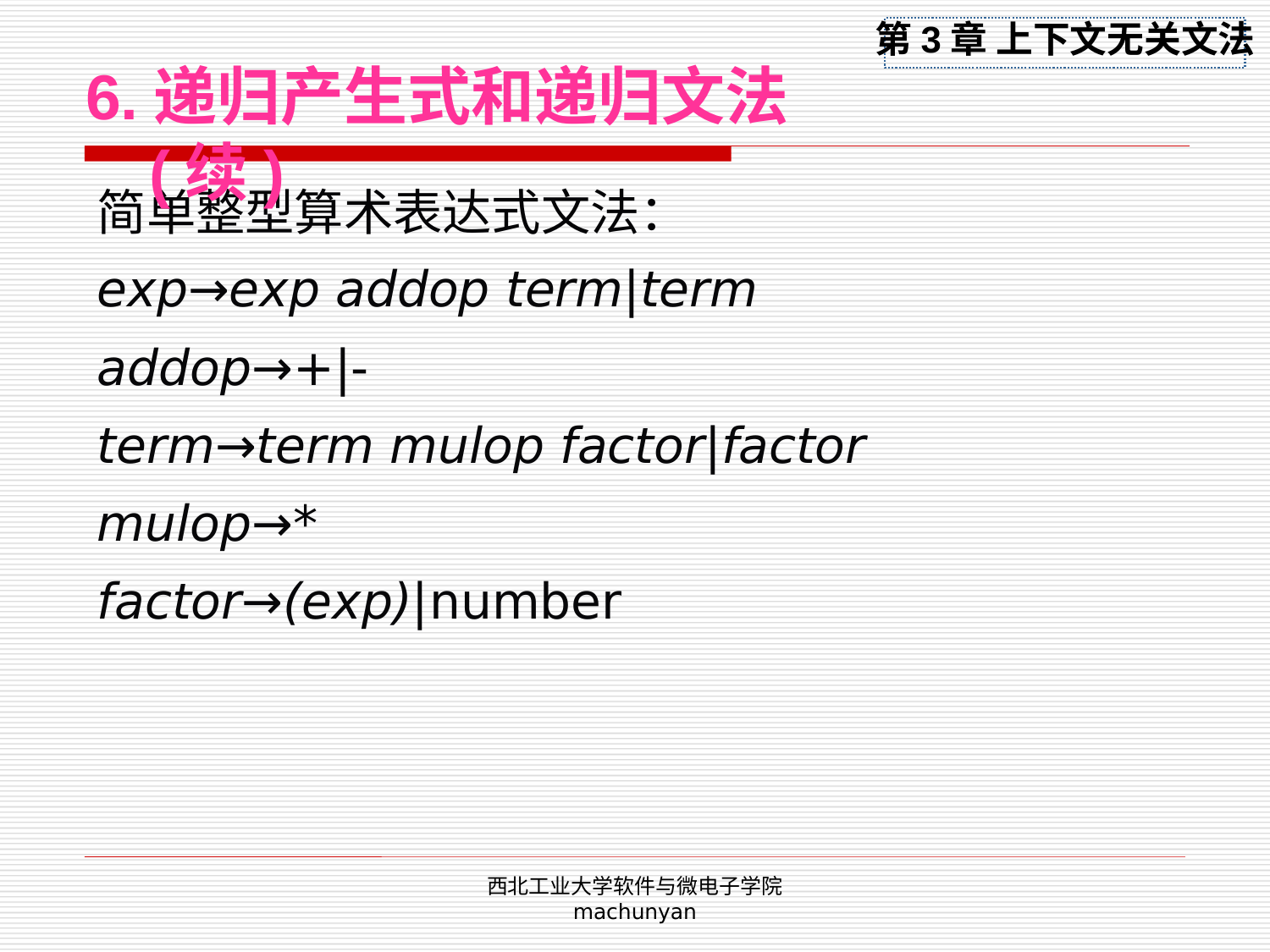

6.递归产生式和递归文法(续)
简单整型算术表达式文法：
exp→exp addop term|term
addop→+|-
term→term mulop factor|factor
mulop→*
factor→(exp)|number

西北工业大学软件与微电子学院 machunyan
39